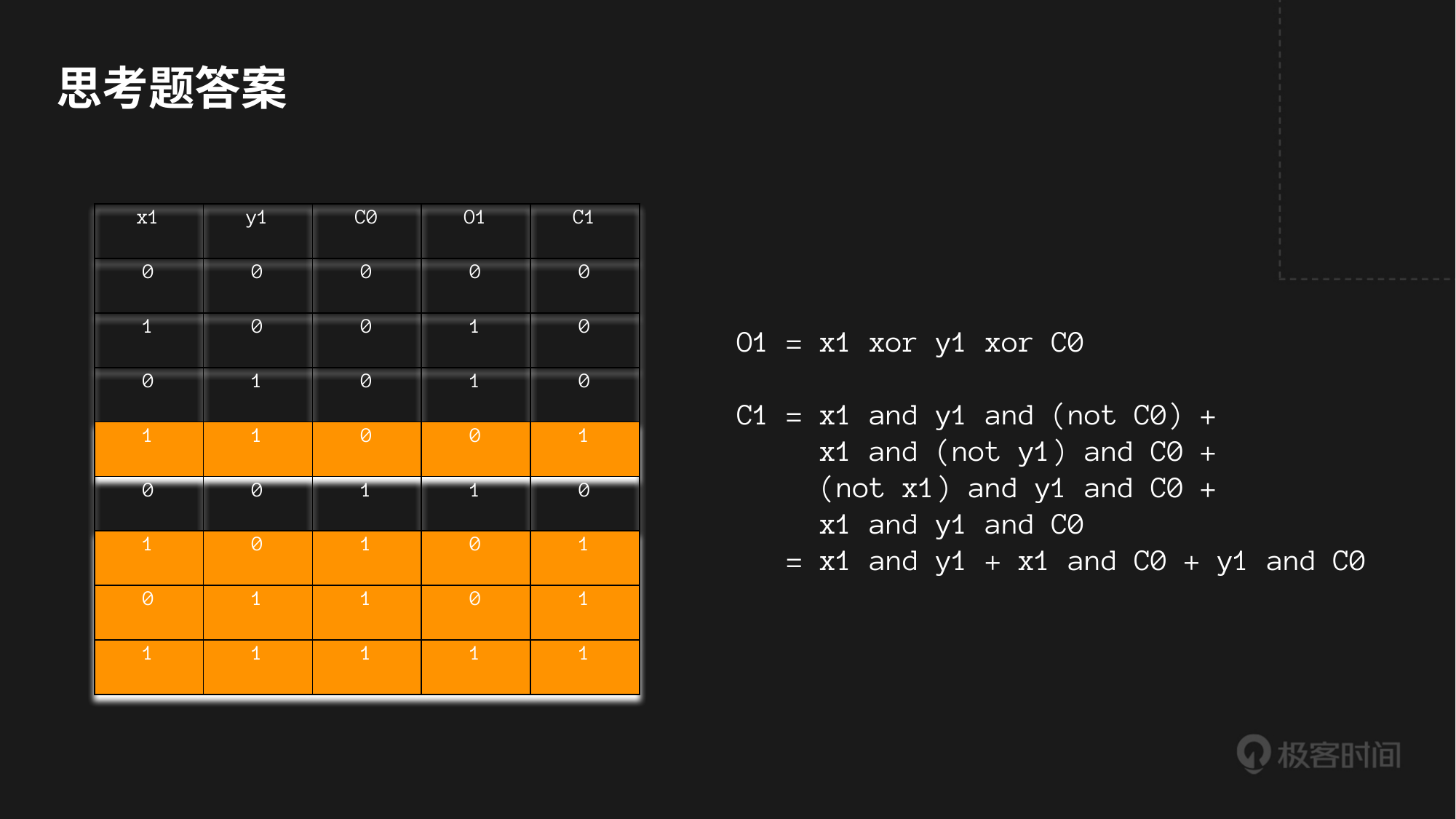

思考题答案
| x1 | y1 | C0 | O1 | C1 |
| --- | --- | --- | --- | --- |
| 0 | 0 | 0 | 0 | 0 |
| 1 | 0 | 0 | 1 | 0 |
| 0 | 1 | 0 | 1 | 0 |
| 1 | 1 | 0 | 0 | 1 |
| 0 | 0 | 1 | 1 | 0 |
| 1 | 0 | 1 | 0 | 1 |
| 0 | 1 | 1 | 0 | 1 |
| 1 | 1 | 1 | 1 | 1 |
 O1 = x1 xor y1 xor C0

 C1 = x1 and y1 and (not C0) +
      x1 and (not y1) and C0 +
      (not x1) and y1 and C0 +
      x1 and y1 and C0
    = x1 and y1 + x1 and C0 + y1 and C0